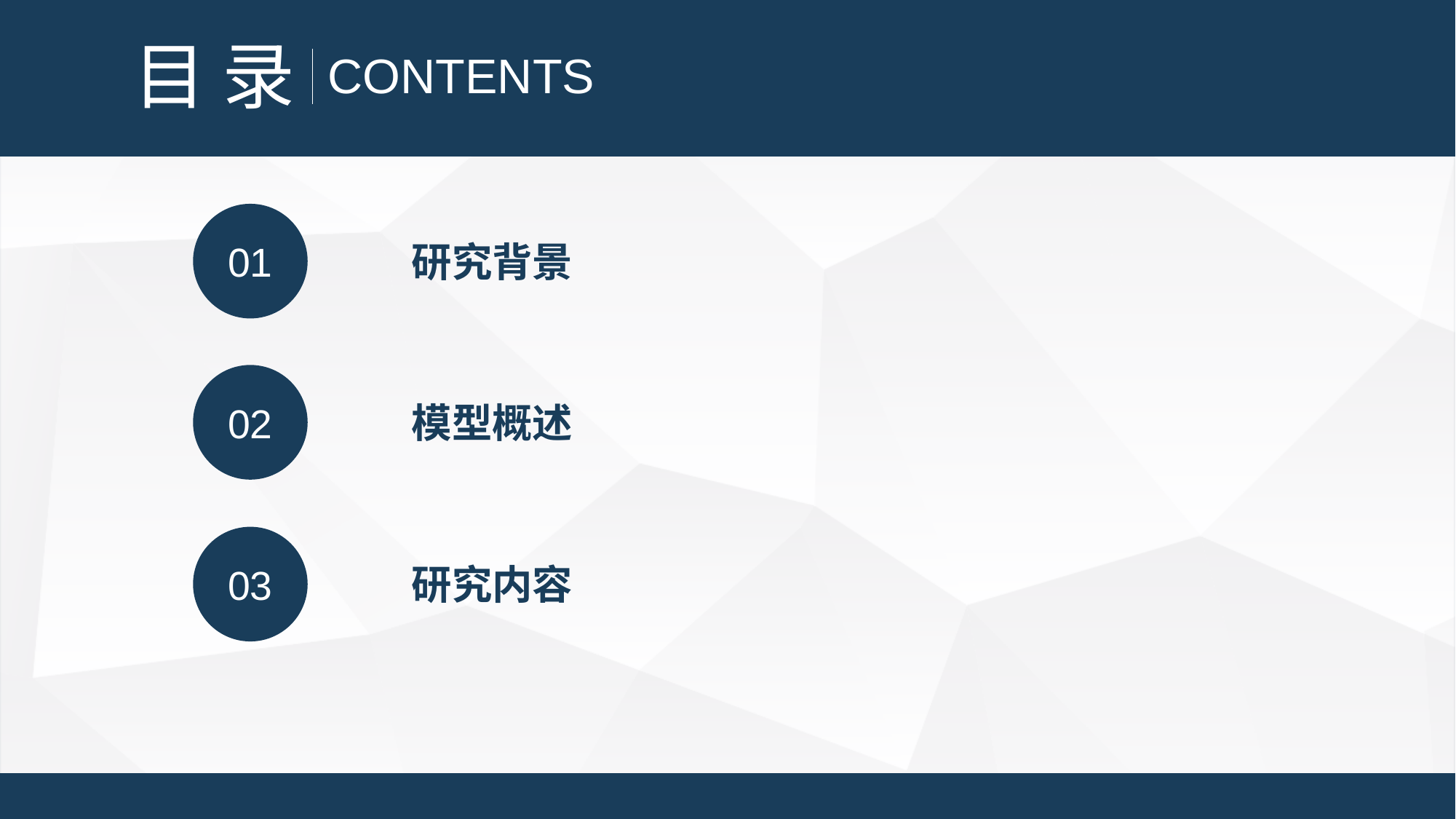

目 录
CONTENTS
01
研究背景
02
模型概述
03
研究内容